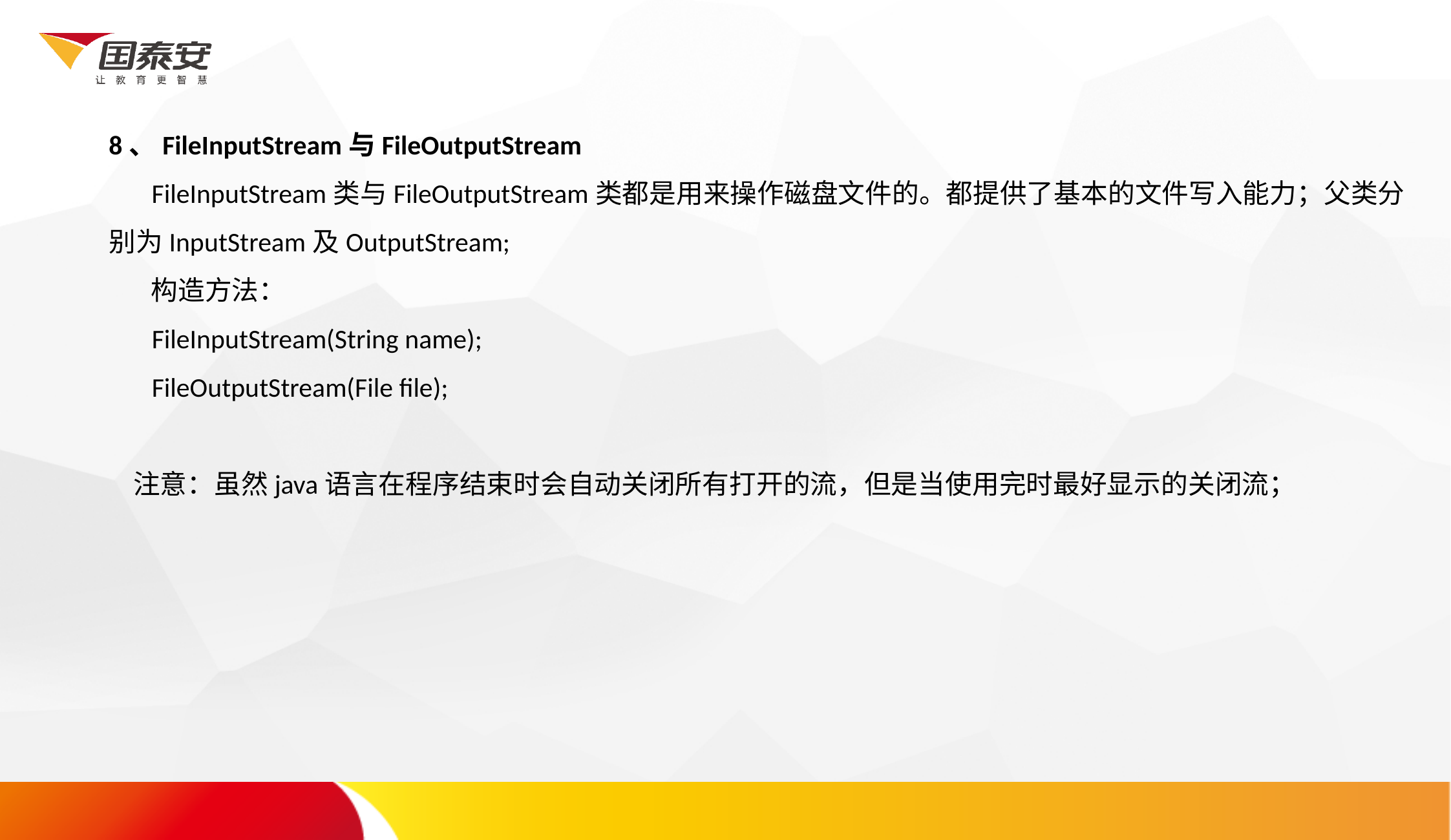

8、FileInputStream与FileOutputStream
       FileInputStream类与FileOutputStream类都是用来操作磁盘文件的。都提供了基本的文件写入能力；父类分别为InputStream及OutputStream;
      构造方法：
       FileInputStream(String name);
       FileOutputStream(File file);
   注意：虽然java语言在程序结束时会自动关闭所有打开的流，但是当使用完时最好显示的关闭流；